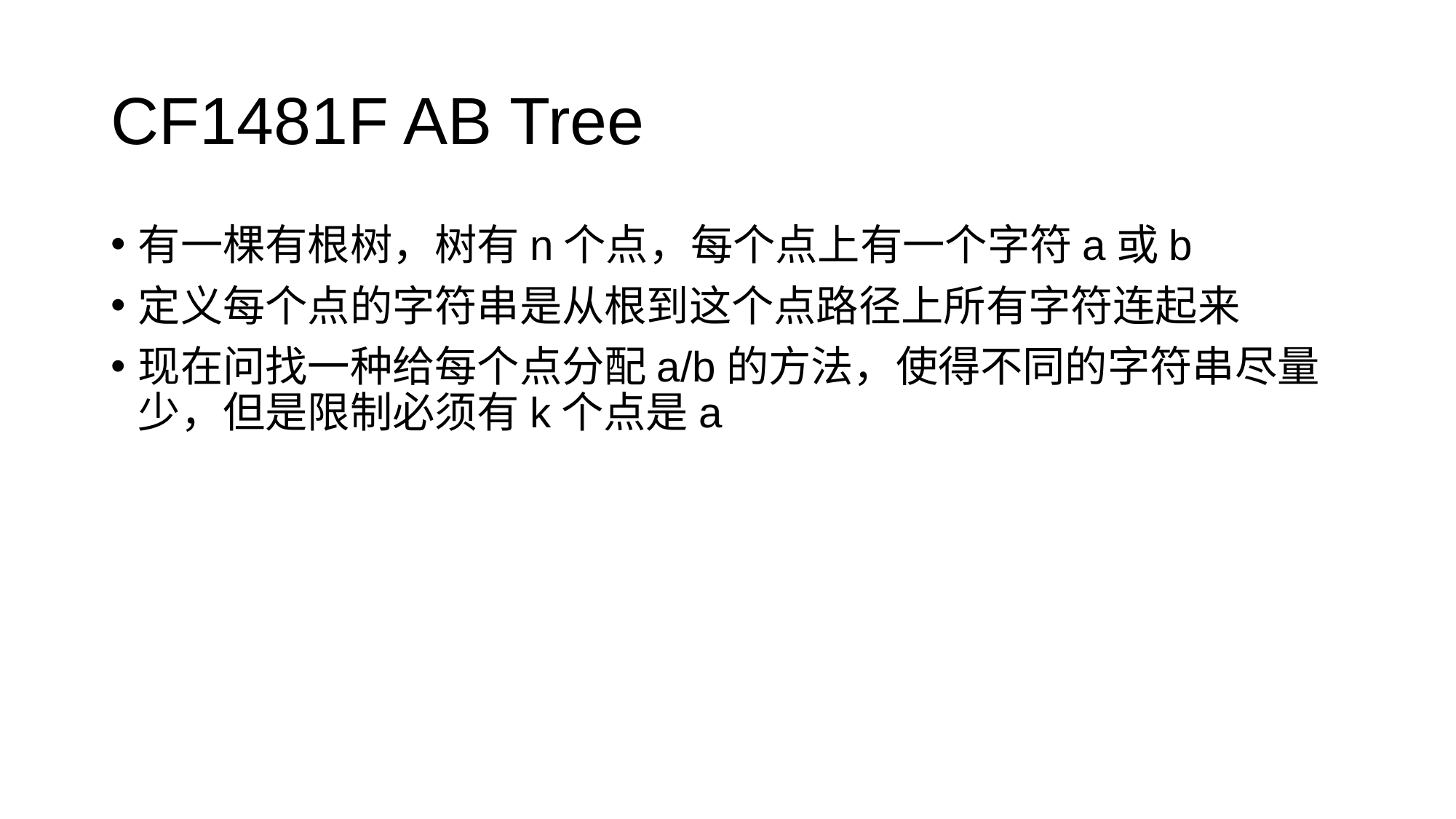

# CF1481F AB Tree
有一棵有根树，树有n个点，每个点上有一个字符a或b
定义每个点的字符串是从根到这个点路径上所有字符连起来
现在问找一种给每个点分配a/b的方法，使得不同的字符串尽量少，但是限制必须有k个点是a